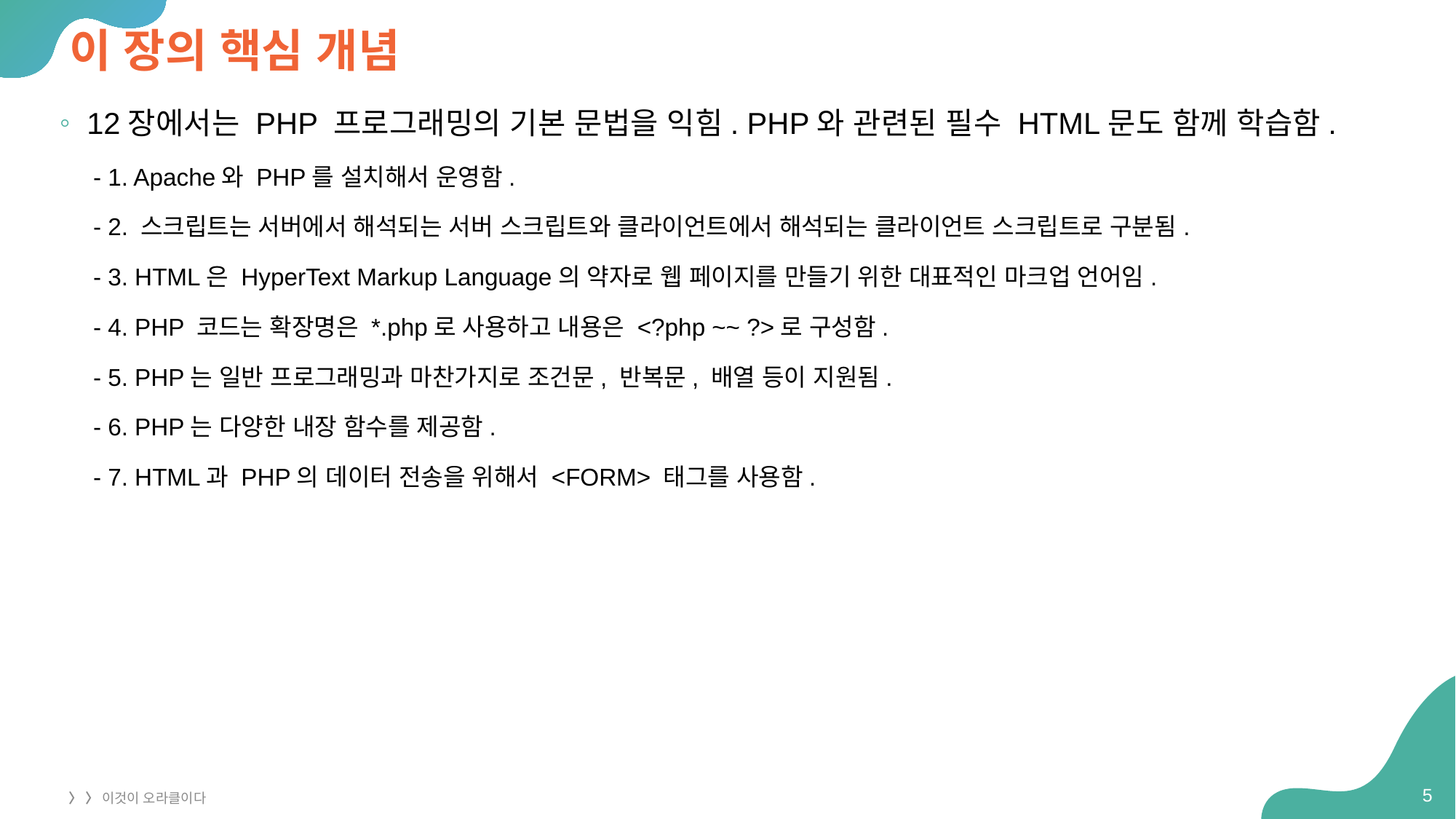

# 이 장의 핵심 개념
12장에서는 PHP 프로그래밍의 기본 문법을 익힘. PHP와 관련된 필수 HTML문도 함께 학습함.
     - 1. Apache와 PHP를 설치해서 운영함.
     - 2. 스크립트는 서버에서 해석되는 서버 스크립트와 클라이언트에서 해석되는 클라이언트 스크립트로 구분됨.
     - 3. HTML은 HyperText Markup Language의 약자로 웹 페이지를 만들기 위한 대표적인 마크업 언어임.
     - 4. PHP 코드는 확장명은 *.php로 사용하고 내용은 <?php ~~ ?>로 구성함.
     - 5. PHP는 일반 프로그래밍과 마찬가지로 조건문, 반복문, 배열 등이 지원됨.
     - 6. PHP는 다양한 내장 함수를 제공함.
     - 7. HTML과 PHP의 데이터 전송을 위해서 <FORM> 태그를 사용함.
5
〉 〉 이것이 오라클이다